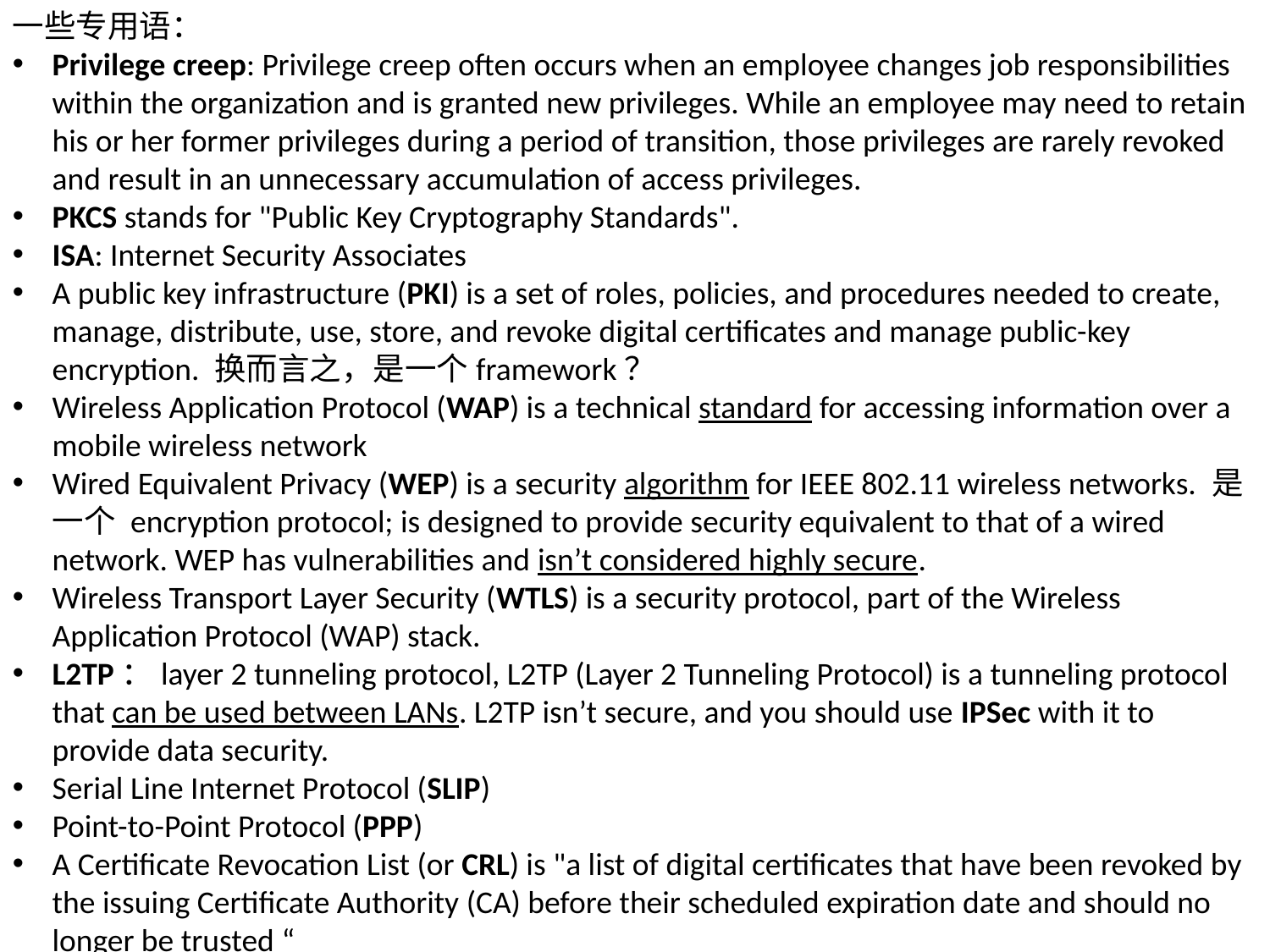

一些专用语：
Privilege creep: Privilege creep often occurs when an employee changes job responsibilities within the organization and is granted new privileges. While an employee may need to retain his or her former privileges during a period of transition, those privileges are rarely revoked and result in an unnecessary accumulation of access privileges.
PKCS stands for "Public Key Cryptography Standards".
ISA: Internet Security Associates
A public key infrastructure (PKI) is a set of roles, policies, and procedures needed to create, manage, distribute, use, store, and revoke digital certificates and manage public-key encryption. 换而言之，是一个framework？
Wireless Application Protocol (WAP) is a technical standard for accessing information over a mobile wireless network
Wired Equivalent Privacy (WEP) is a security algorithm for IEEE 802.11 wireless networks. 是一个 encryption protocol; is designed to provide security equivalent to that of a wired network. WEP has vulnerabilities and isn’t considered highly secure.
Wireless Transport Layer Security (WTLS) is a security protocol, part of the Wireless Application Protocol (WAP) stack.
L2TP：layer 2 tunneling protocol, L2TP (Layer 2 Tunneling Protocol) is a tunneling protocol that can be used between LANs. L2TP isn’t secure, and you should use IPSec with it to provide data security.
Serial Line Internet Protocol (SLIP)
Point-to-Point Protocol (PPP)
A Certificate Revocation List (or CRL) is "a list of digital certificates that have been revoked by the issuing Certificate Authority (CA) before their scheduled expiration date and should no longer be trusted “
The Online Certificate Status Protocol (OCSP) is an Internet protocol used for obtaining the revocation status of an X.509 digital certificate. is the mechanism used to verify immediately whether a certificate is valid